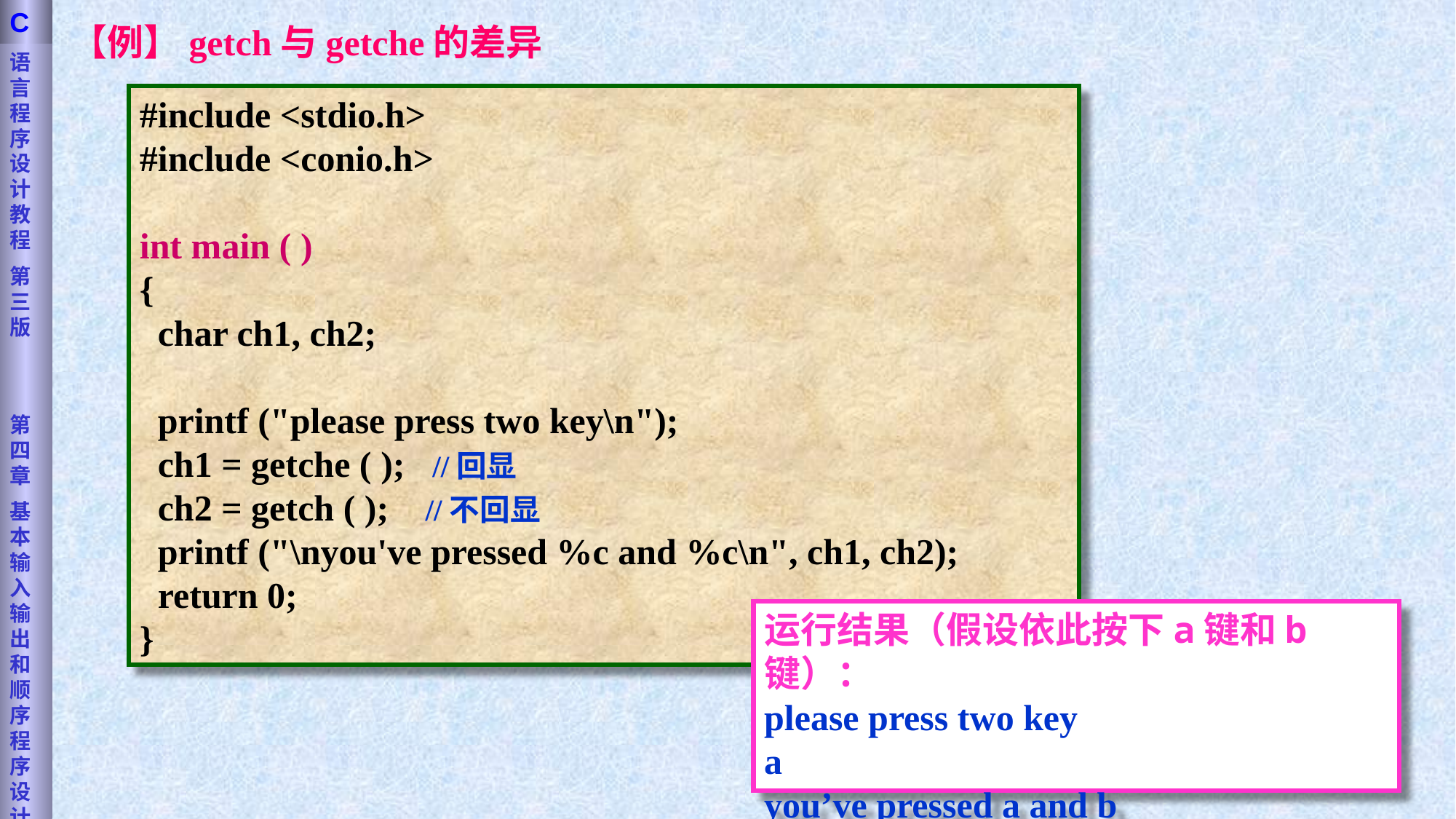

语言程序设计教程
第三版

第四章
基本输入输出和顺序程序设计
C
【例】getch与getche的差异
#include <stdio.h>
#include <conio.h>

int main ( )
{
  char ch1, ch2;

  printf ("please press two key\n");
  ch1 = getche ( );   //回显
  ch2 = getch ( );    //不回显
  printf ("\nyou've pressed %c and %c\n", ch1, ch2);
  return 0;
}
运行结果（假设依此按下a键和b键）：
please press two key
a
you’ve pressed a and b
29